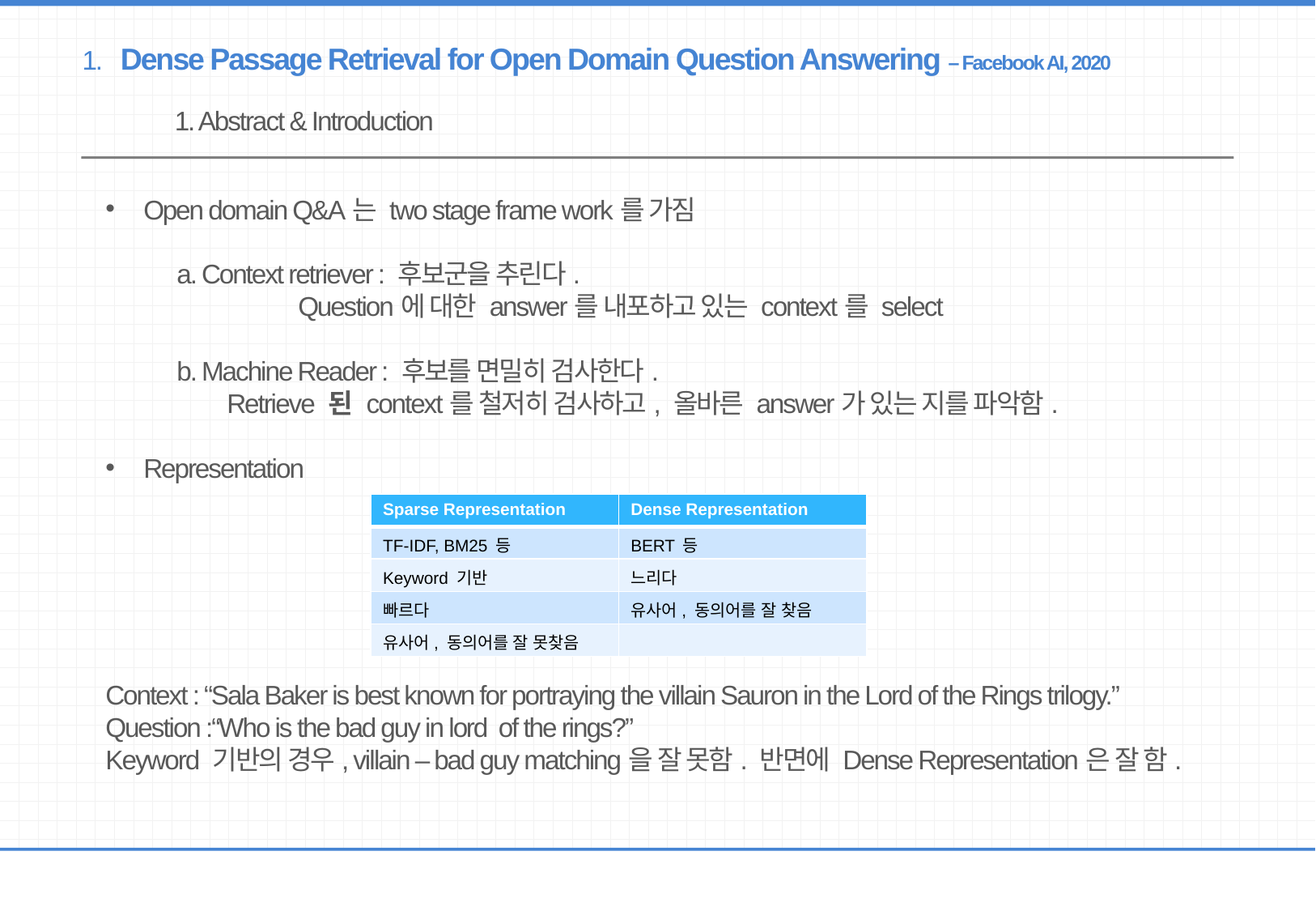

1.   Dense Passage Retrieval for Open Domain Question Answering – Facebook AI, 2020
1. Abstract & Introduction

Open domain Q&A는 two stage frame work를 가짐

a. Context retriever : 후보군을 추린다.
	Question에 대한 answer를 내포하고 있는 context를 select

b. Machine Reader : 후보를 면밀히 검사한다.
	Retrieve 된 context를 철저히 검사하고, 올바른 answer가 있는 지를 파악함.

Representation

| Sparse Representation | Dense Representation |
| --- | --- |
| TF-IDF, BM25 등 | BERT 등 |
| Keyword 기반 | 느리다 |
| 빠르다 | 유사어, 동의어를 잘 찾음 |
| 유사어, 동의어를 잘 못찾음 |  |
Context : “Sala Baker is best known for portraying the villain Sauron in the Lord of the Rings trilogy.”
Question :“Who is the bad guy in lord  of the rings?”
Keyword 기반의 경우, villain – bad guy matching을 잘 못함. 반면에 Dense Representation은 잘 함.